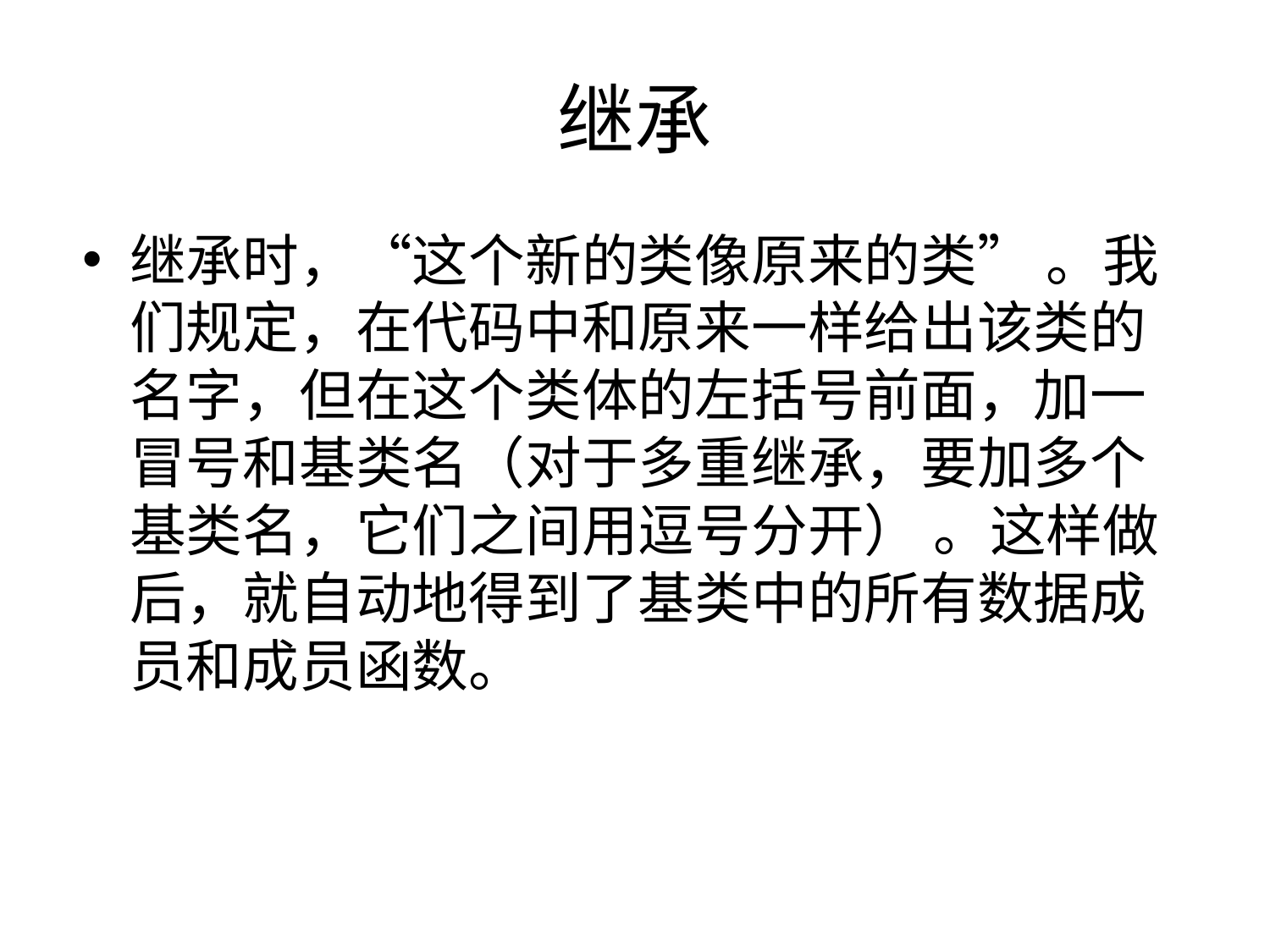

# 继承
继承时，“这个新的类像原来的类” 。我们规定，在代码中和原来一样给出该类的名字，但在这个类体的左括号前面，加一冒号和基类名（对于多重继承，要加多个基类名，它们之间用逗号分开） 。这样做后，就自动地得到了基类中的所有数据成员和成员函数。